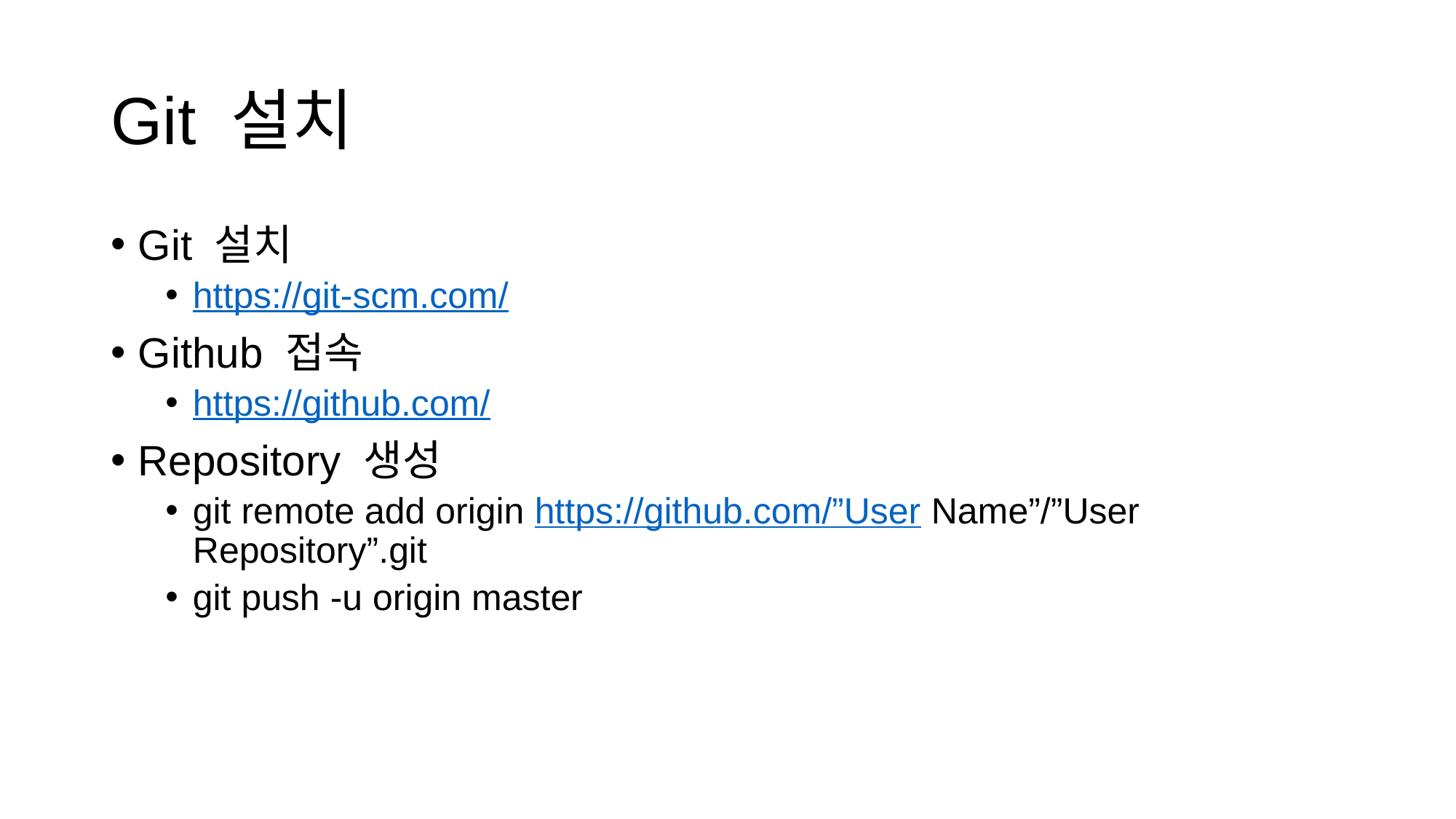

# Git 설치
Git 설치
https://git-scm.com/
Github 접속
https://github.com/
Repository 생성
git remote add origin https://github.com/”User Name”/”User Repository”.git
git push -u origin master